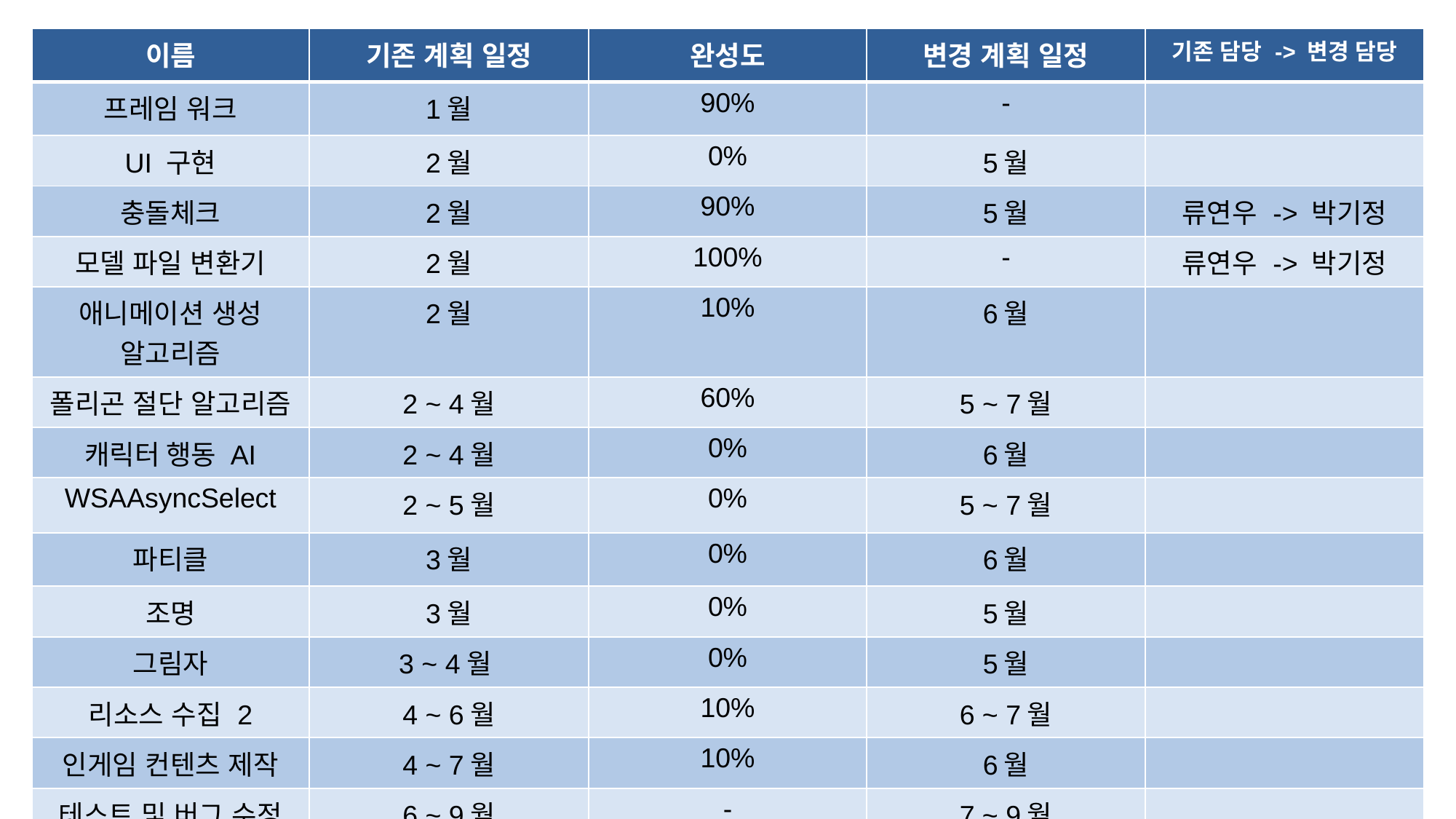

| 이름 | 기존 계획 일정 | 완성도 | 변경 계획 일정 | 기존 담당 -> 변경 담당 |
| --- | --- | --- | --- | --- |
| 프레임 워크 | 1월 | 90% | - |  |
| UI 구현 | 2월 | 0% | 5월 |  |
| 충돌체크 | 2월 | 90% | 5월 | 류연우 -> 박기정 |
| 모델 파일 변환기 | 2월 | 100% | - | 류연우 -> 박기정 |
| 애니메이션 생성 알고리즘 | 2월 | 10% | 6월 |  |
| 폴리곤 절단 알고리즘 | 2 ~ 4월 | 60% | 5 ~ 7월 |  |
| 캐릭터 행동 AI | 2 ~ 4월 | 0% | 6월 |  |
| WSAAsyncSelect | 2 ~ 5월 | 0% | 5 ~ 7월 |  |
| 파티클 | 3월 | 0% | 6월 |  |
| 조명 | 3월 | 0% | 5월 |  |
| 그림자 | 3 ~ 4월 | 0% | 5월 |  |
| 리소스 수집 2 | 4 ~ 6월 | 10% | 6 ~ 7월 |  |
| 인게임 컨텐츠 제작 | 4 ~ 7월 | 10% | 6월 |  |
| 테스트 및 버그 수정 | 6 ~ 9월 | - | 7 ~ 9월 |  |